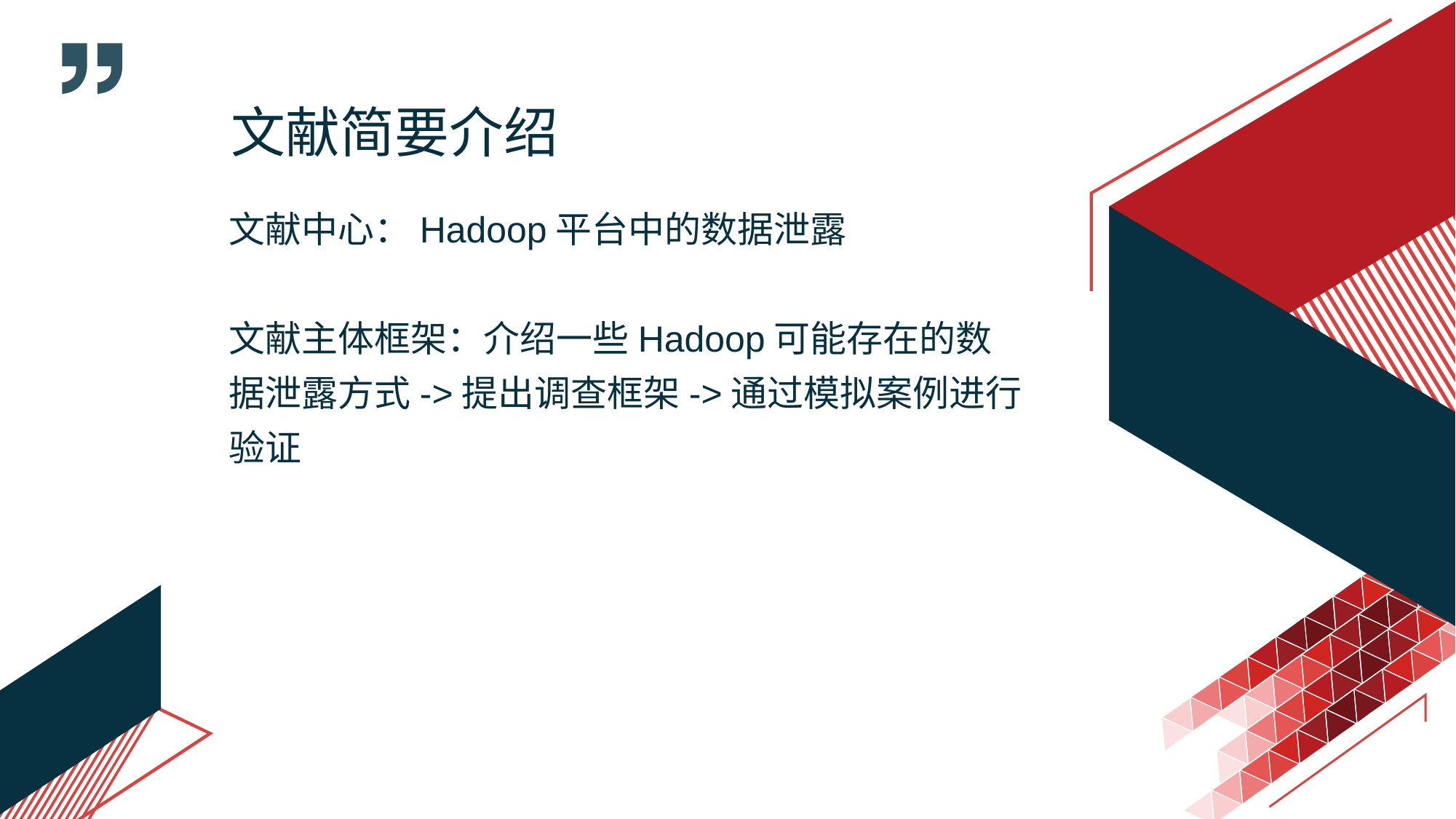

文献简要介绍

文献中心：Hadoop平台中的数据泄露

文献主体框架：介绍一些Hadoop可能存在的数据泄露方式->提出调查框架->通过模拟案例进行验证